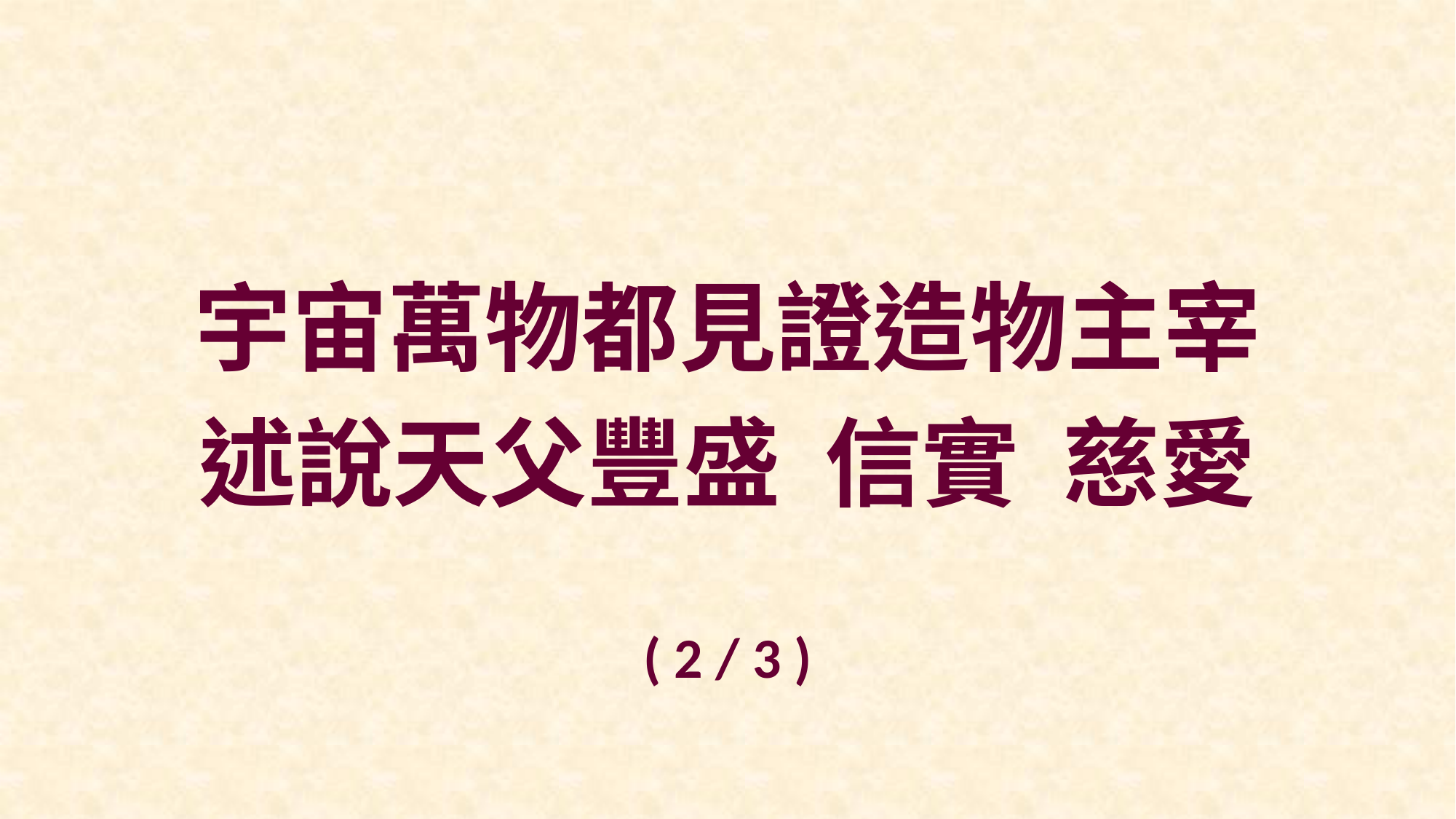

宇宙萬物都見證造物主宰
述說天父豐盛  信實  慈愛
( 2 / 3 )